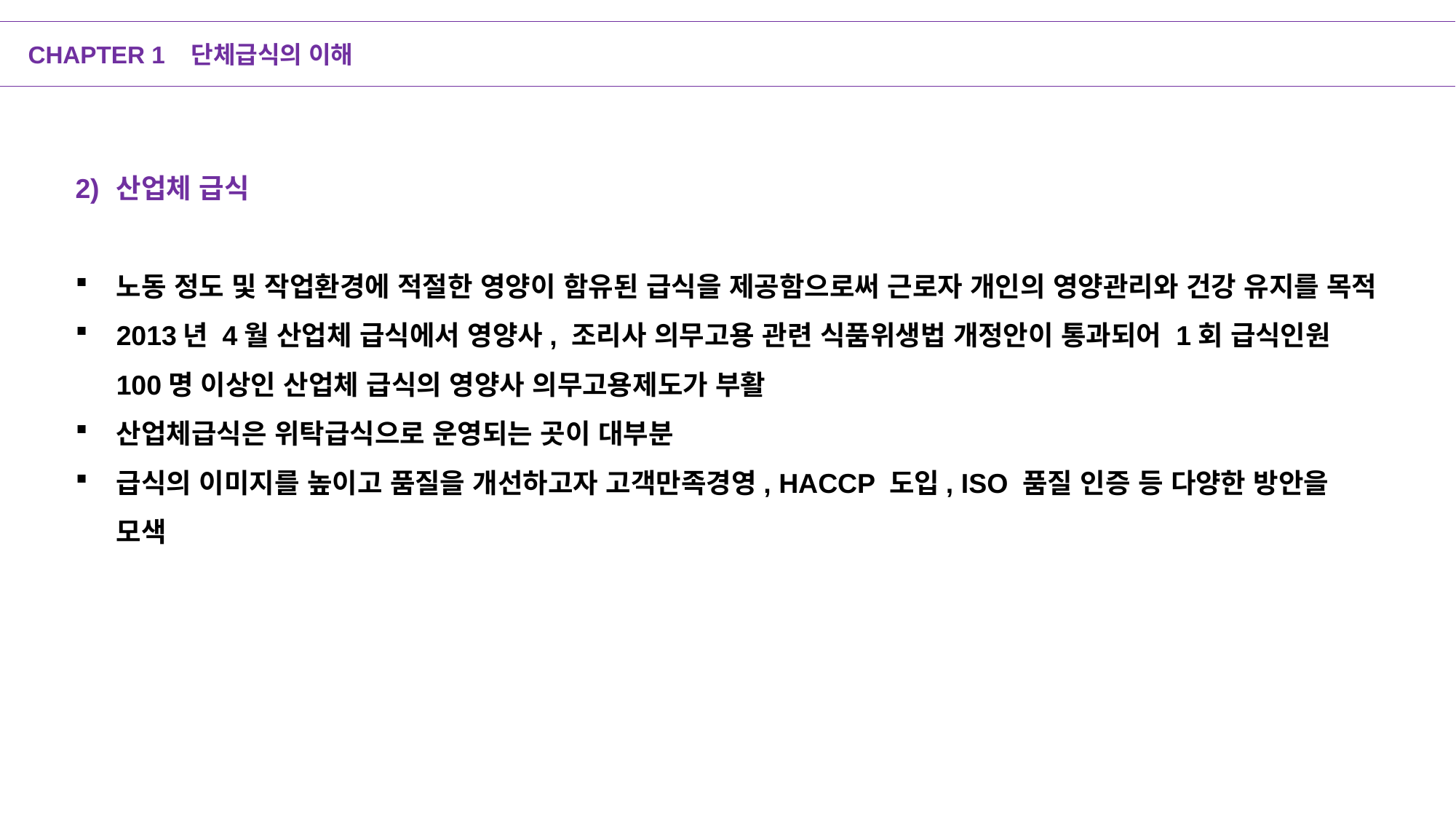

CHAPTER 1   단체급식의 이해
2)	산업체 급식

노동 정도 및 작업환경에 적절한 영양이 함유된 급식을 제공함으로써 근로자 개인의 영양관리와 건강 유지를 목적
2013년 4월 산업체 급식에서 영양사, 조리사 의무고용 관련 식품위생법 개정안이 통과되어 1회 급식인원 100명 이상인 산업체 급식의 영양사 의무고용제도가 부활
산업체급식은 위탁급식으로 운영되는 곳이 대부분
급식의 이미지를 높이고 품질을 개선하고자 고객만족경영, HACCP 도입, ISO 품질 인증 등 다양한 방안을 모색